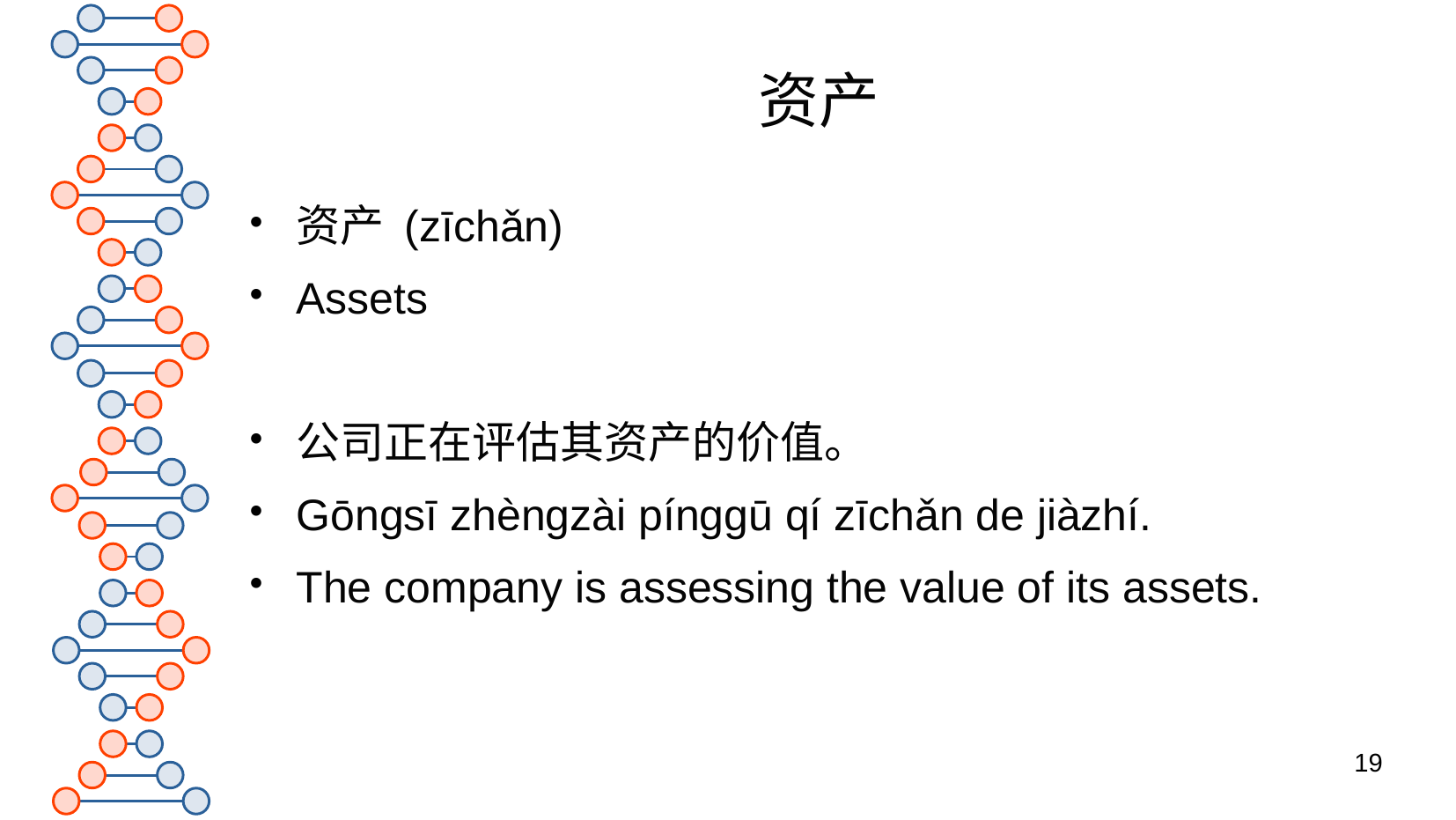

# 资产
资产 (zīchǎn)
Assets

公司正在评估其资产的价值。
Gōngsī zhèngzài pínggū qí zīchǎn de jiàzhí.
The company is assessing the value of its assets.

19